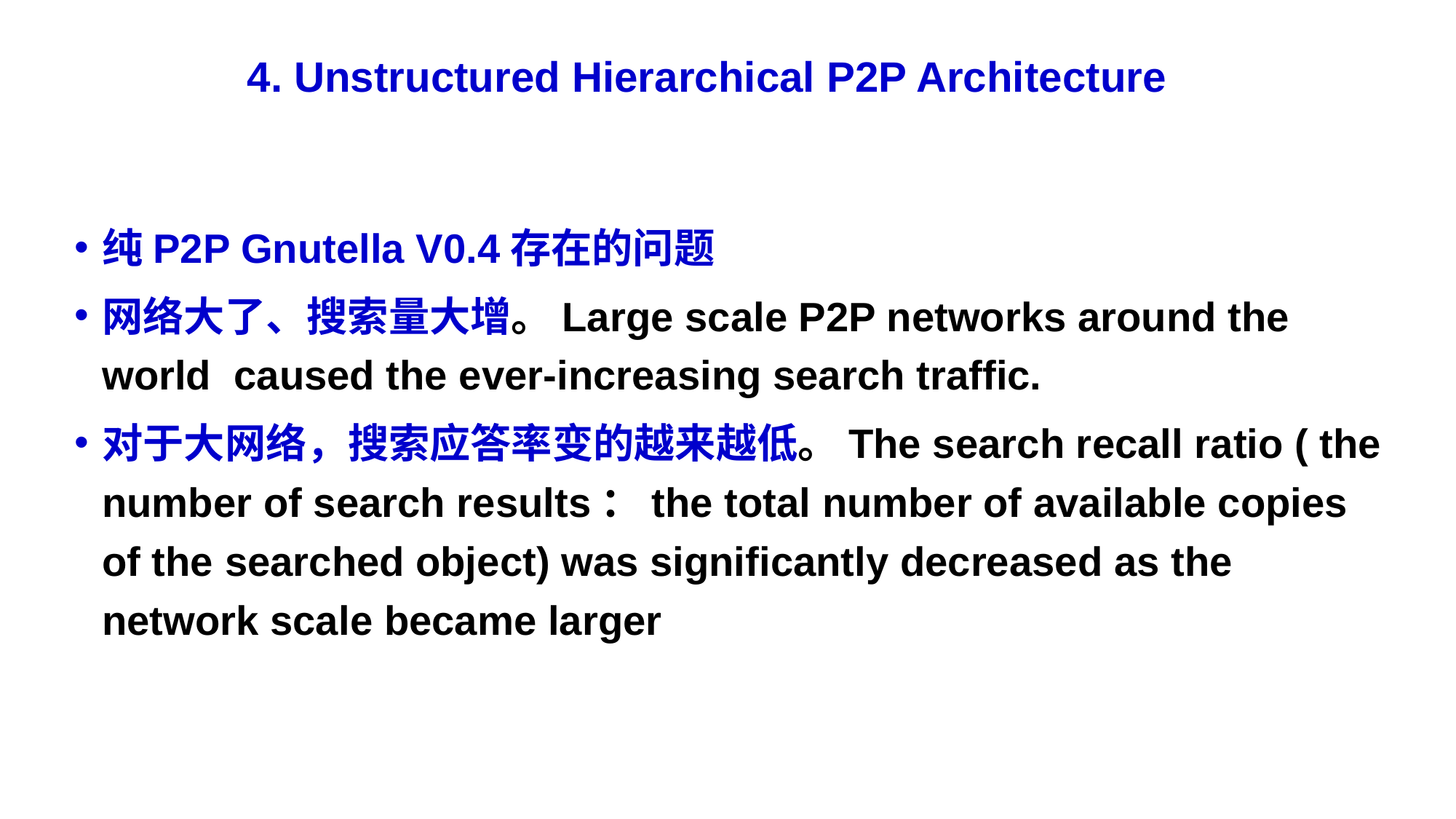

4. Unstructured Hierarchical P2P Architecture
纯P2P Gnutella V0.4存在的问题
网络大了、搜索量大增。Large scale P2P networks around the world  caused the ever-increasing search traffic.
对于大网络，搜索应答率变的越来越低。The search recall ratio ( the number of search results：the total number of available copies of the searched object) was significantly decreased as the network scale became larger